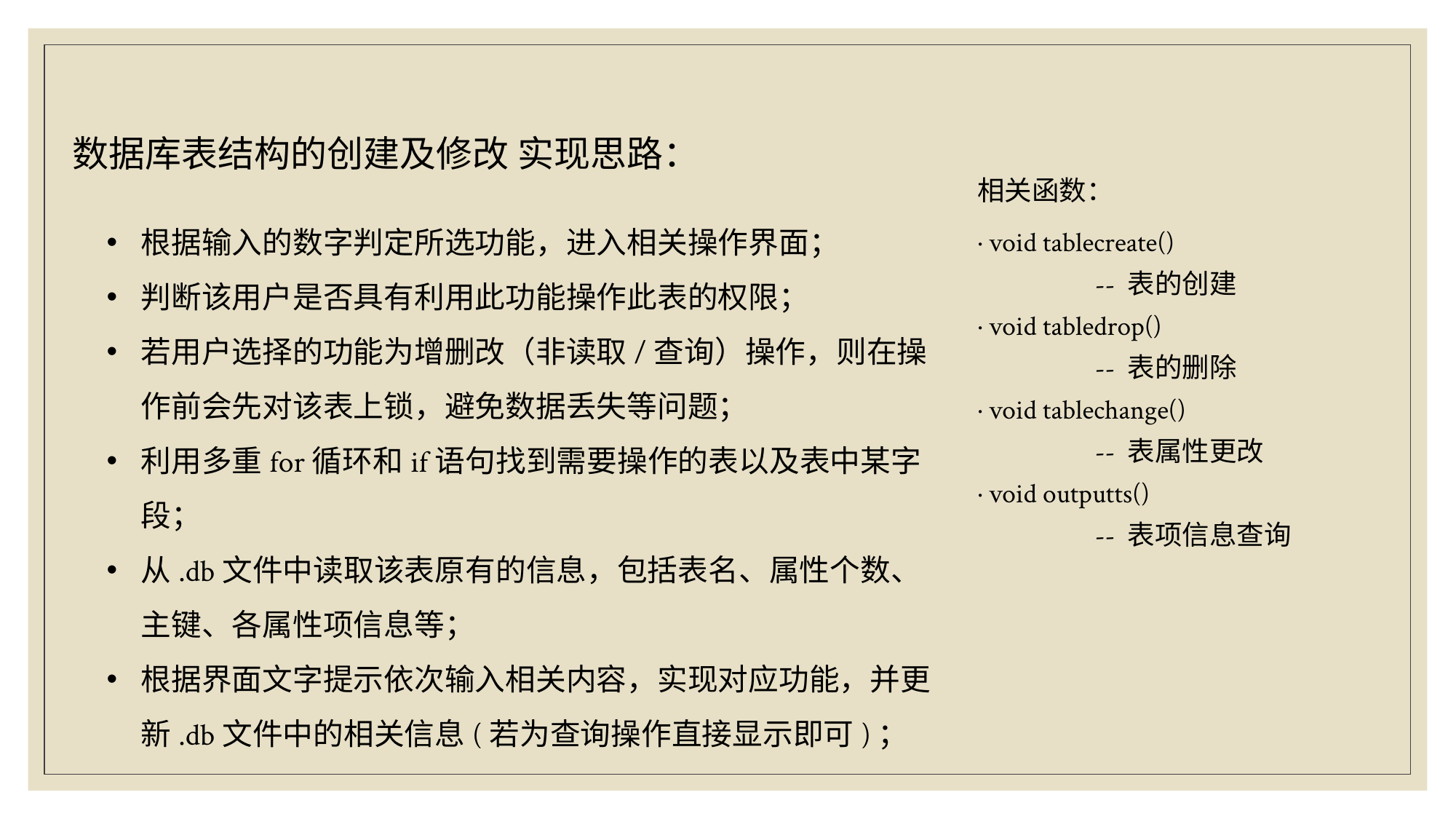

数据库表结构的创建及修改 实现思路：
相关函数：
· void tablecreate()
                   -- 表的创建
· void tabledrop()
                   -- 表的删除
· void tablechange()
                   -- 表属性更改
· void outputts()
                   -- 表项信息查询
根据输入的数字判定所选功能，进入相关操作界面；
判断该用户是否具有利用此功能操作此表的权限；
若用户选择的功能为增删改（非读取/查询）操作，则在操作前会先对该表上锁，避免数据丢失等问题；
利用多重for循环和if语句找到需要操作的表以及表中某字段；
从.db文件中读取该表原有的信息，包括表名、属性个数、主键、各属性项信息等；
根据界面文字提示依次输入相关内容，实现对应功能，并更新.db文件中的相关信息(若为查询操作直接显示即可)；